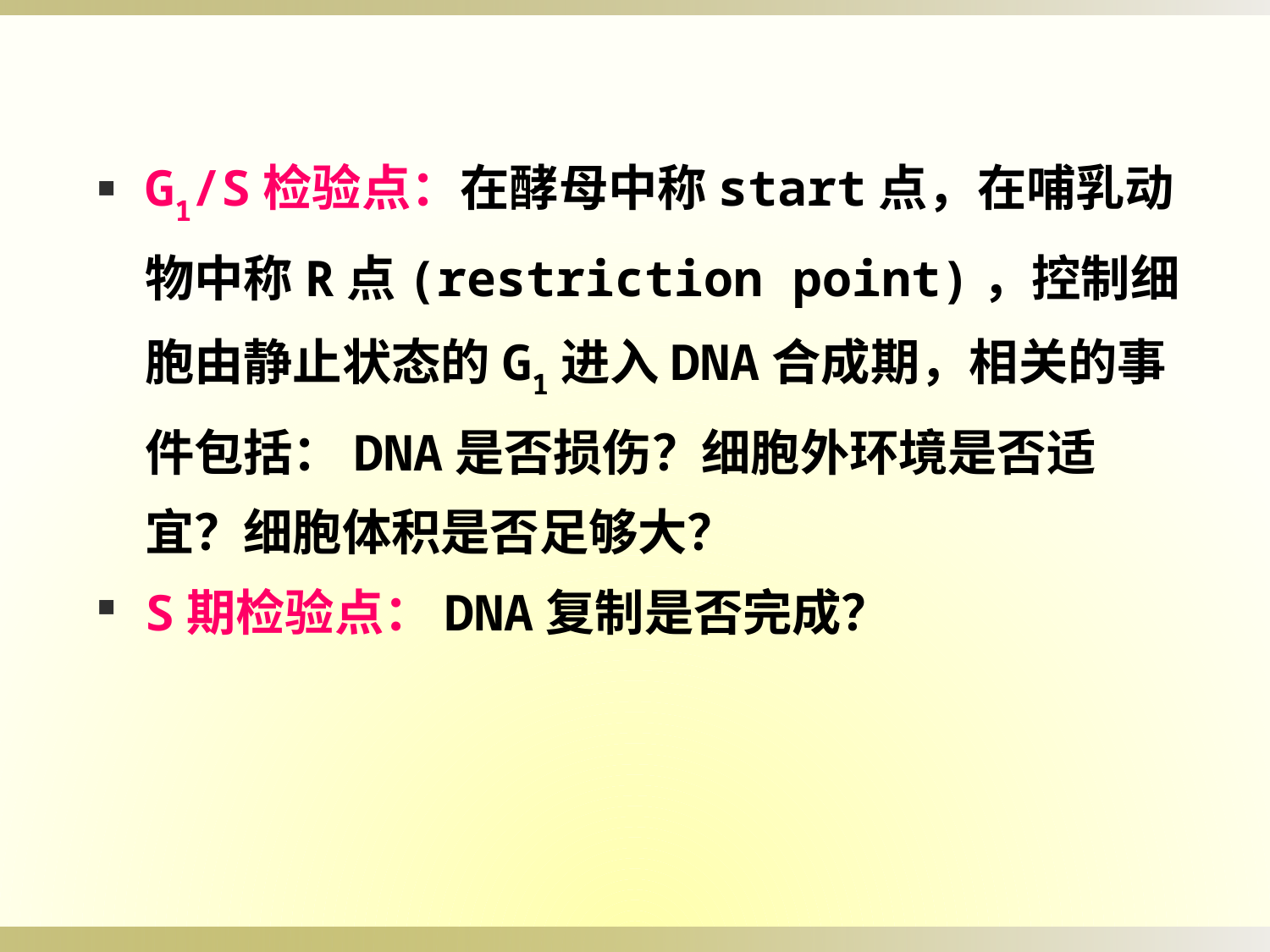

G1/S检验点：在酵母中称start点，在哺乳动物中称R点(restriction point)，控制细胞由静止状态的G1进入DNA合成期，相关的事件包括：DNA是否损伤？细胞外环境是否适宜？细胞体积是否足够大？
S期检验点：DNA复制是否完成？